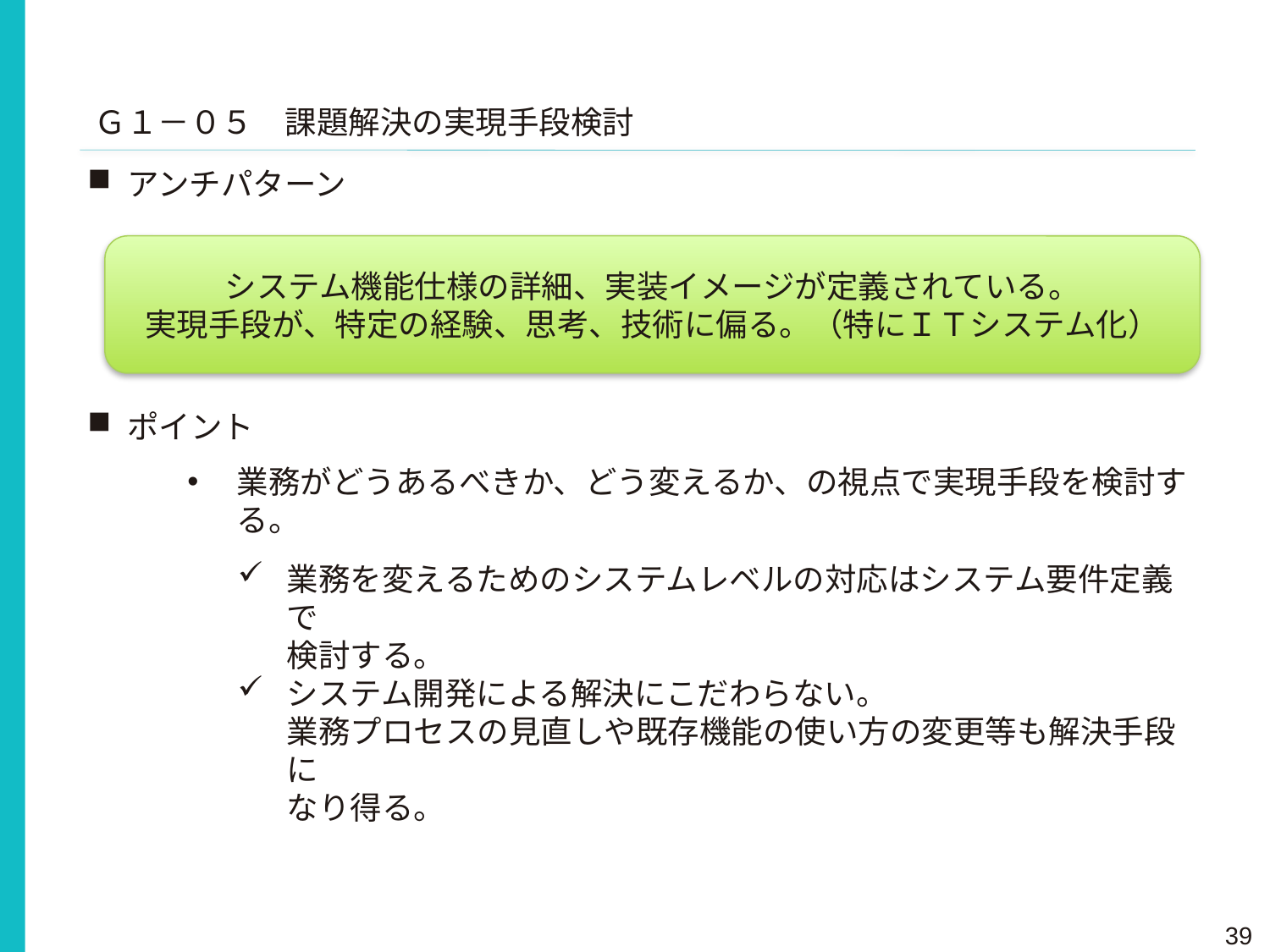

Ｇ１－０５　課題解決の実現手段検討
アンチパターン
システム機能仕様の詳細、実装イメージが定義されている。
実現手段が、特定の経験、思考、技術に偏る。（特にＩＴシステム化）
ポイント

業務がどうあるべきか、どう変えるか、の視点で実現手段を検討する。

業務を変えるためのシステムレベルの対応はシステム要件定義で
検討する。
システム開発による解決にこだわらない。
業務プロセスの見直しや既存機能の使い方の変更等も解決手段に
なり得る。

39